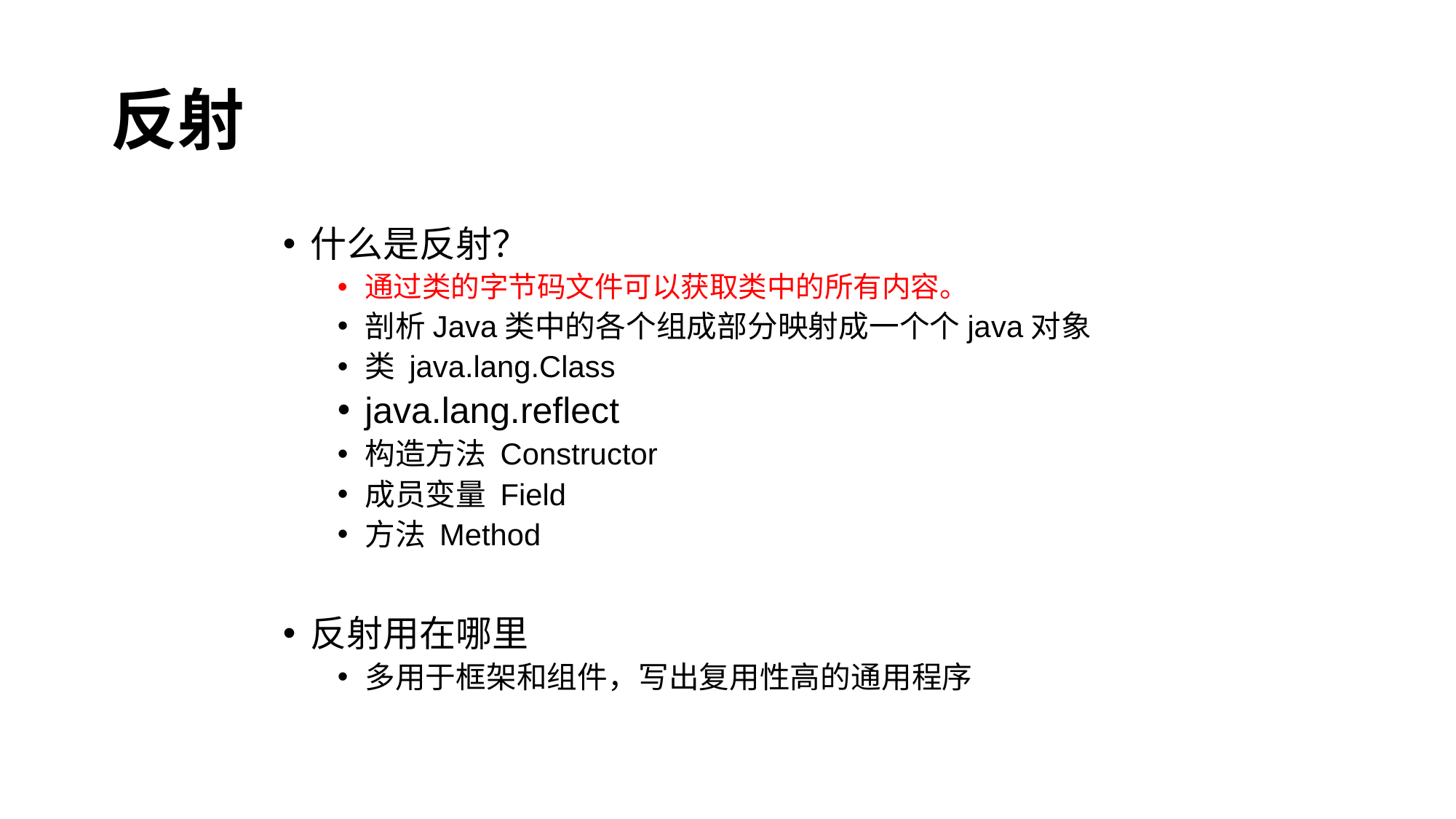

反射
什么是反射？
通过类的字节码文件可以获取类中的所有内容。
剖析Java类中的各个组成部分映射成一个个java对象
类 java.lang.Class
java.lang.reflect
构造方法 Constructor
成员变量 Field
方法 Method

反射用在哪里
多用于框架和组件，写出复用性高的通用程序